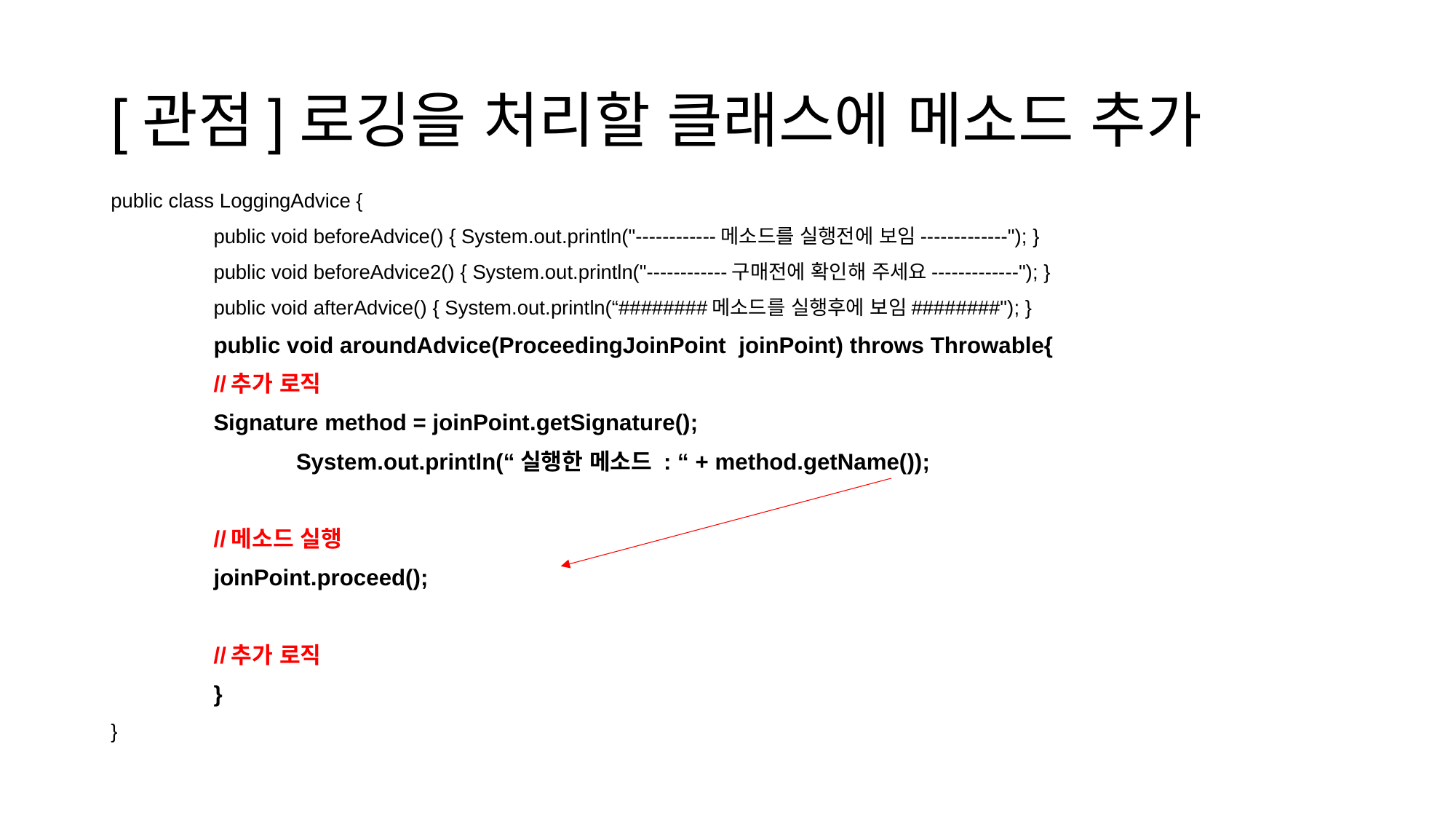

# [관점]로깅을 처리할 클래스에 메소드 추가
public class LoggingAdvice {
	public void beforeAdvice() { System.out.println("------------메소드를 실행전에 보임-------------"); }
	public void beforeAdvice2() { System.out.println("------------구매전에 확인해 주세요-------------"); }
	public void afterAdvice() { System.out.println(“########메소드를 실행후에 보임########"); }
	public void aroundAdvice(ProceedingJoinPoint  joinPoint) throws Throwable{
		//추가 로직
		Signature method = joinPoint.getSignature();
  	             System.out.println(“실행한 메소드 : “ + method.getName());

		//메소드 실행
		joinPoint.proceed();

		//추가 로직
	}
}